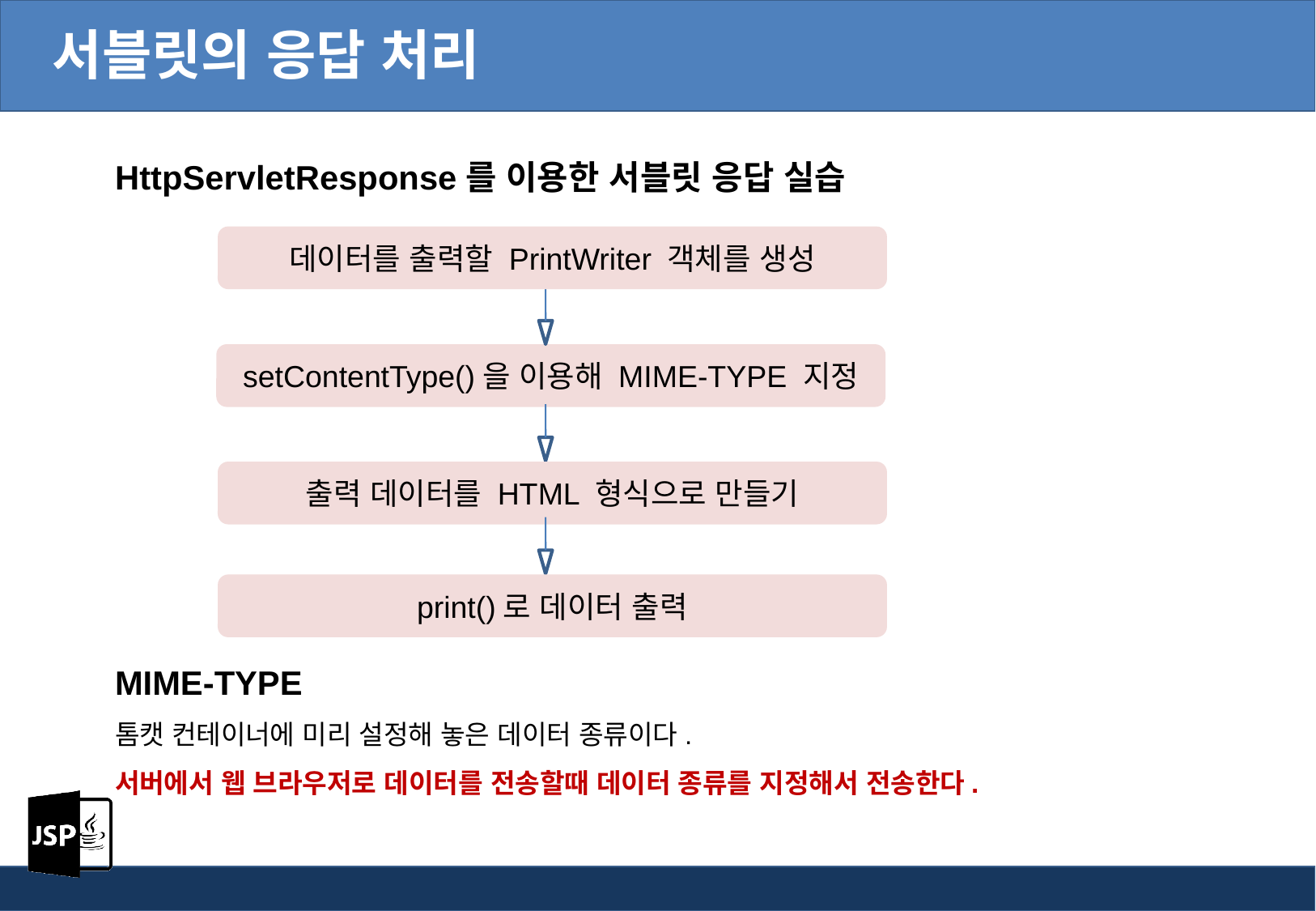

서블릿의 응답 처리
HttpServletResponse를 이용한 서블릿 응답 실습
데이터를 출력할 PrintWriter 객체를 생성

setContentType()을 이용해 MIME-TYPE 지정

출력 데이터를 HTML 형식으로 만들기

print()로 데이터 출력
MIME-TYPE
톰캣 컨테이너에 미리 설정해 놓은 데이터 종류이다.
서버에서 웹 브라우저로 데이터를 전송할때 데이터 종류를 지정해서 전송한다.